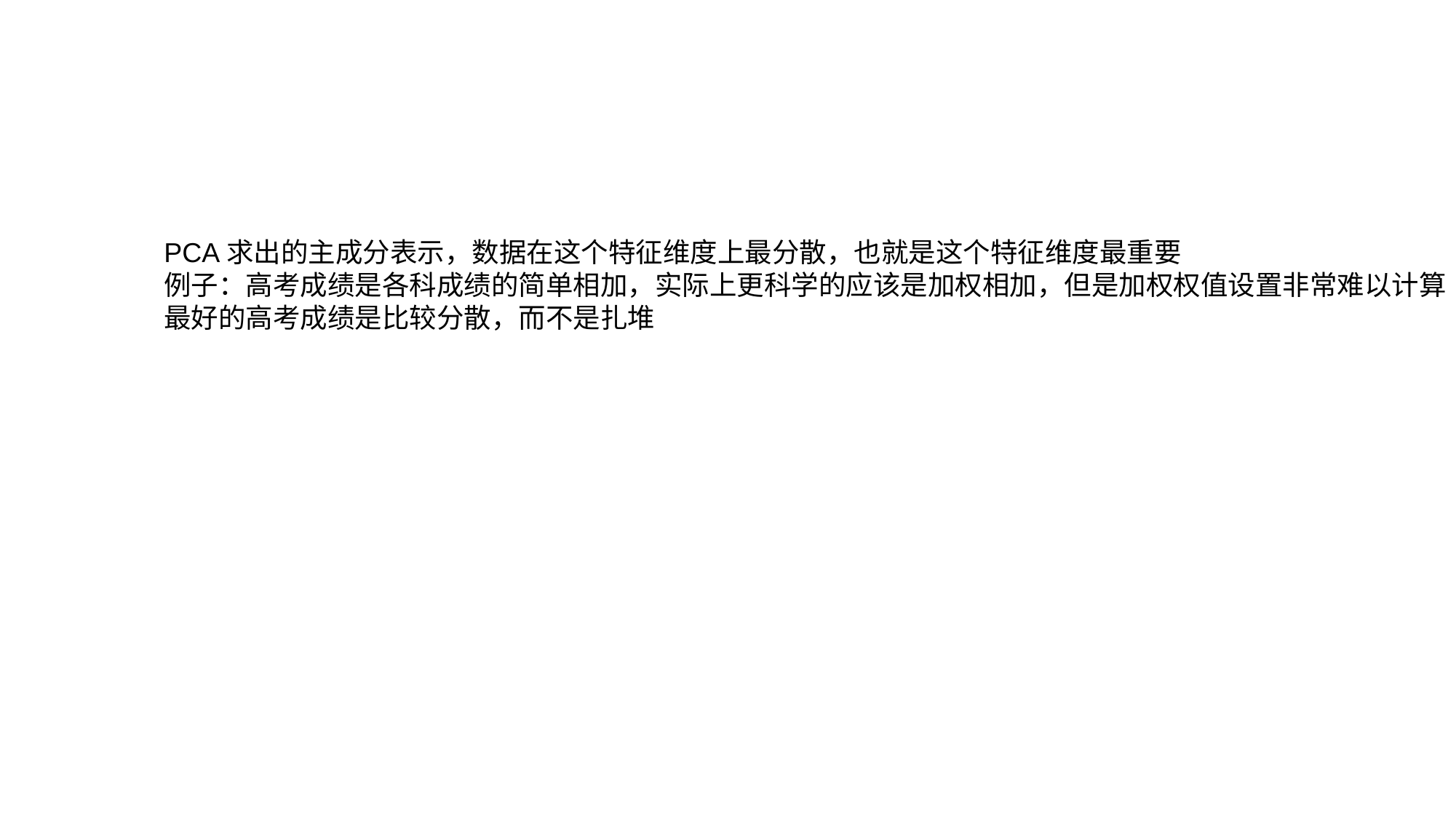

PCA求出的主成分表示，数据在这个特征维度上最分散，也就是这个特征维度最重要
例子：高考成绩是各科成绩的简单相加，实际上更科学的应该是加权相加，但是加权权值设置非常难以计算
最好的高考成绩是比较分散，而不是扎堆